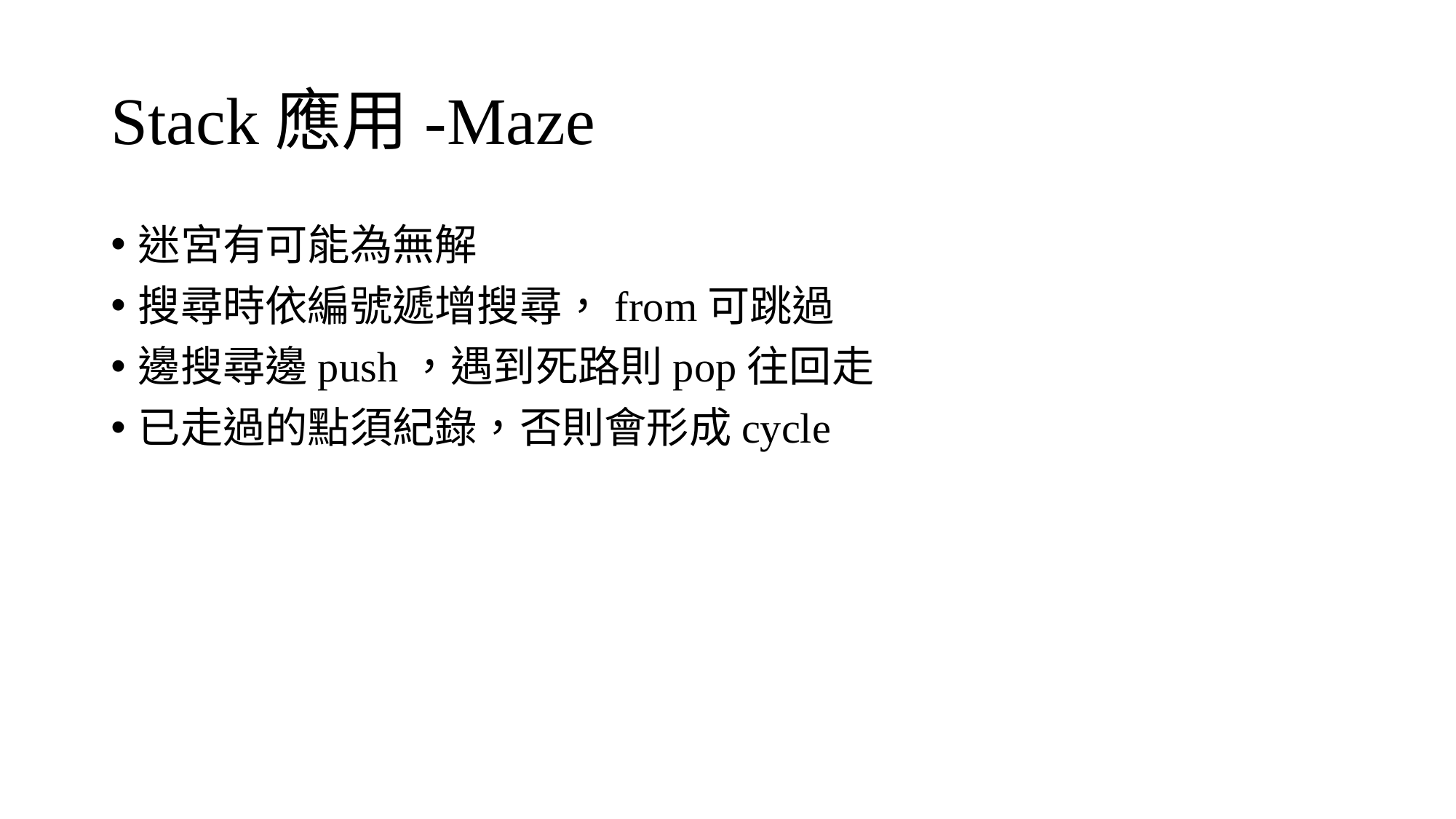

# Stack應用-Maze
迷宮有可能為無解
搜尋時依編號遞增搜尋，from可跳過
邊搜尋邊push，遇到死路則pop往回走
已走過的點須紀錄，否則會形成cycle